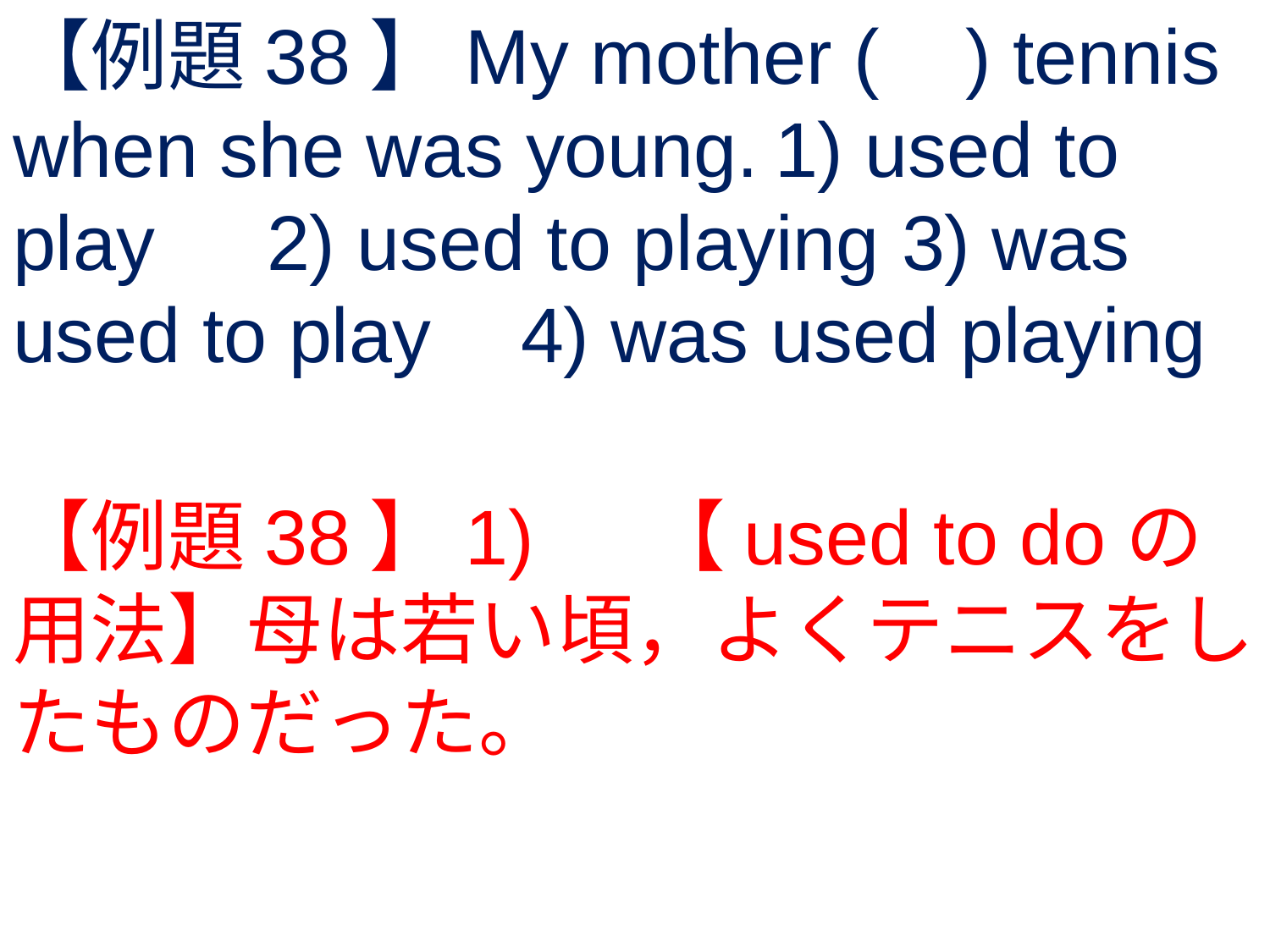

# 【例題38】My mother (    ) tennis when she was young.	1) used to play	2) used to playing	3) was used to play	4) was used playing
【例題38】1) 	【used to doの用法】母は若い頃，よくテニスをしたものだった。